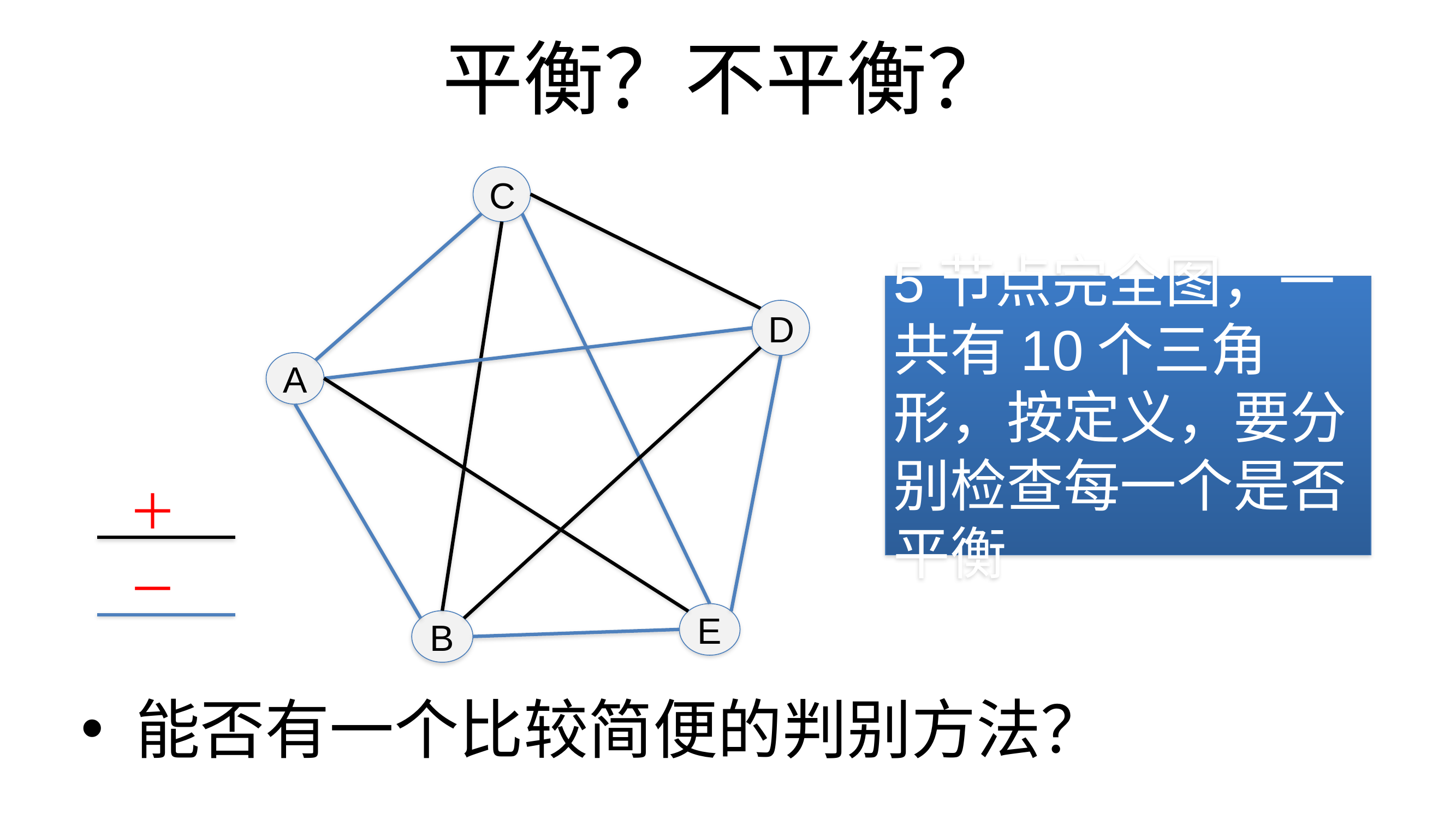

# 平衡？不平衡？
C
5节点完全图，一共有10个三角形，按定义，要分别检查每一个是否平衡
D
A
＋
－
E
B
能否有一个比较简便的判别方法？